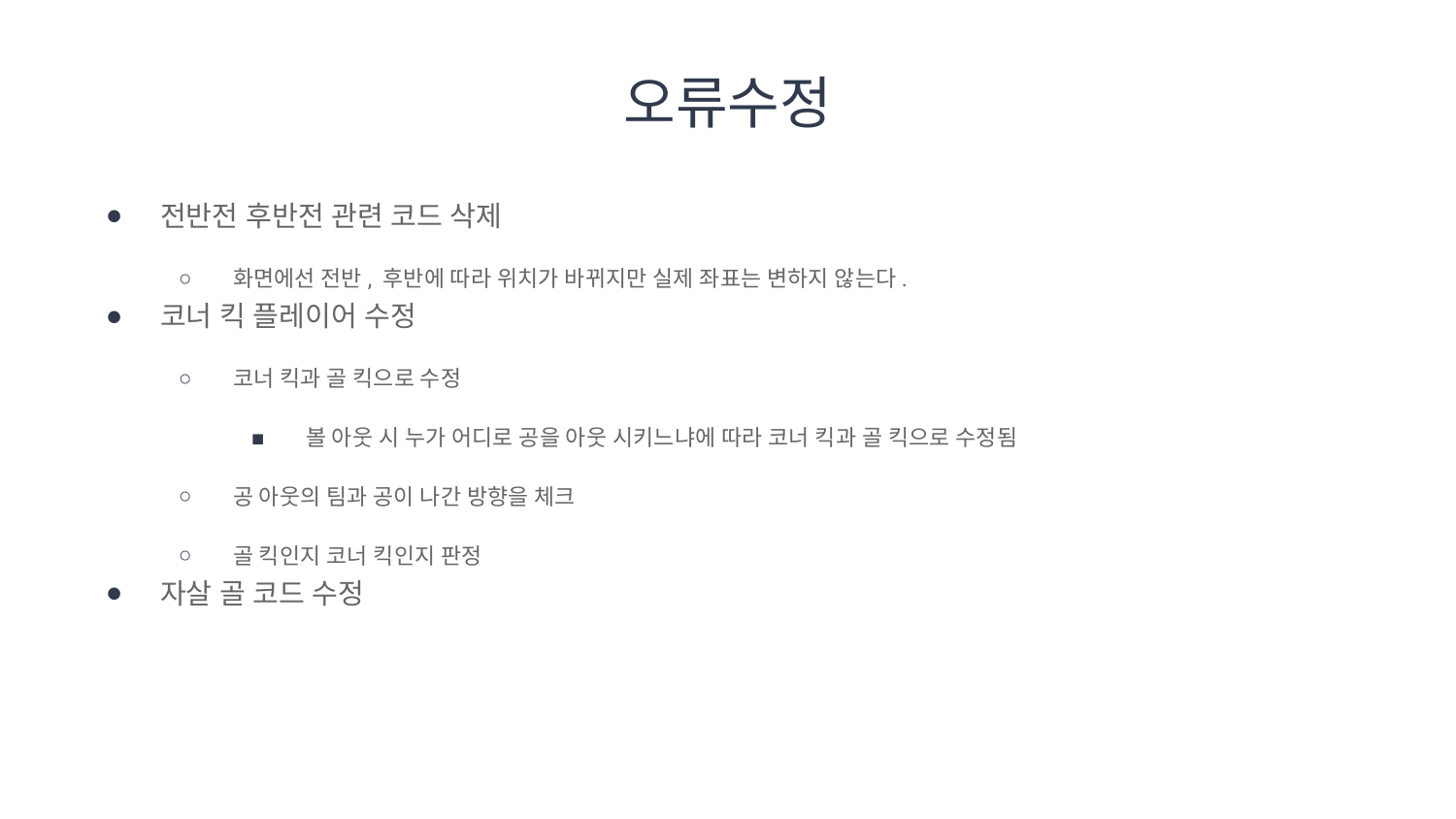

# 오류수정
전반전 후반전 관련 코드 삭제
화면에선 전반, 후반에 따라 위치가 바뀌지만 실제 좌표는 변하지 않는다.
코너 킥 플레이어 수정
코너 킥과 골 킥으로 수정
볼 아웃 시 누가 어디로 공을 아웃 시키느냐에 따라 코너 킥과 골 킥으로 수정됨
공 아웃의 팀과 공이 나간 방향을 체크
골 킥인지 코너 킥인지 판정
자살 골 코드 수정